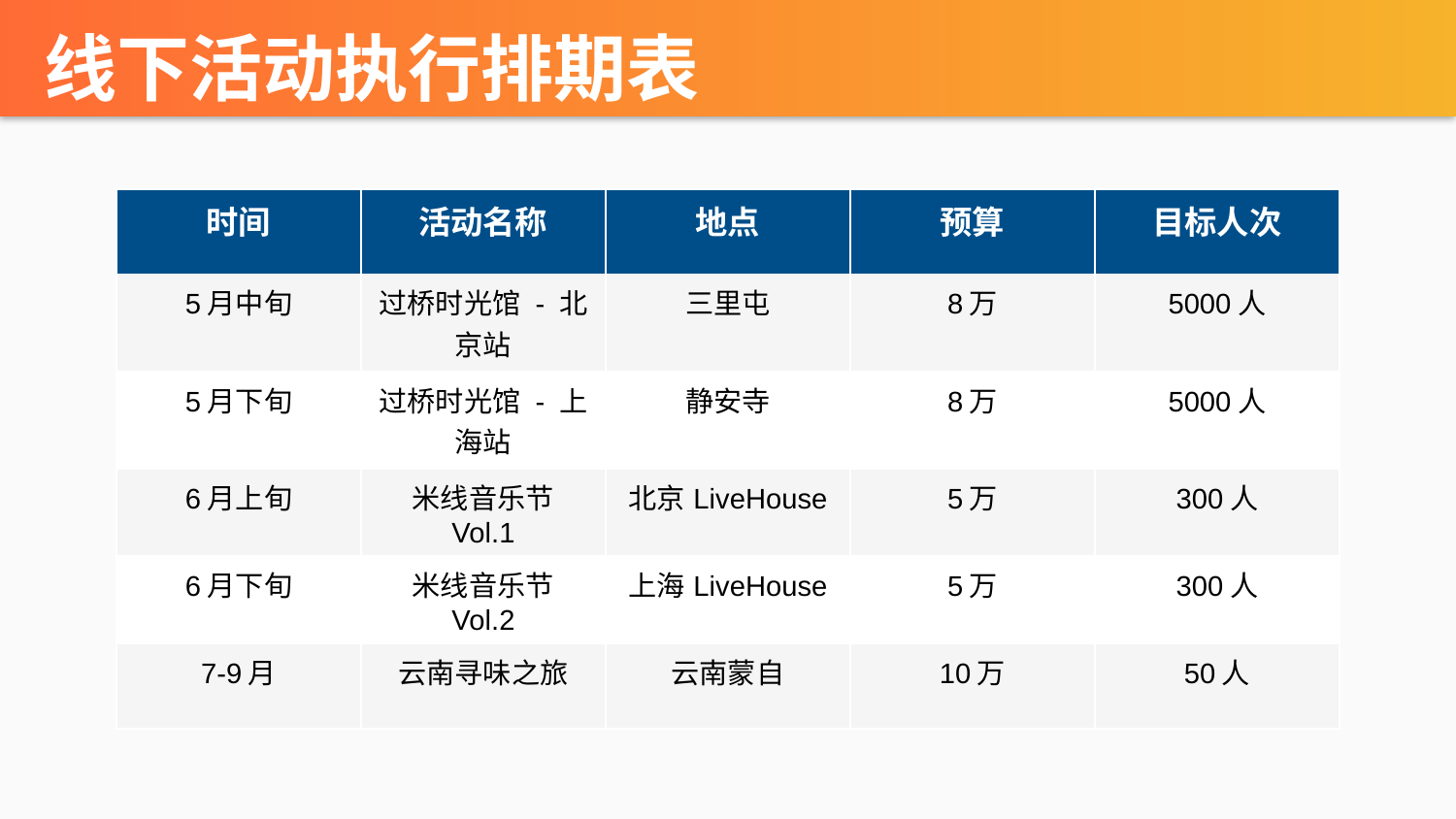

线下活动执行排期表
| 时间 | 活动名称 | 地点 | 预算 | 目标人次 |
| --- | --- | --- | --- | --- |
| 5月中旬 | 过桥时光馆 - 北京站 | 三里屯 | 8万 | 5000人 |
| 5月下旬 | 过桥时光馆 - 上海站 | 静安寺 | 8万 | 5000人 |
| 6月上旬 | 米线音乐节 Vol.1 | 北京LiveHouse | 5万 | 300人 |
| 6月下旬 | 米线音乐节 Vol.2 | 上海LiveHouse | 5万 | 300人 |
| 7-9月 | 云南寻味之旅 | 云南蒙自 | 10万 | 50人 |